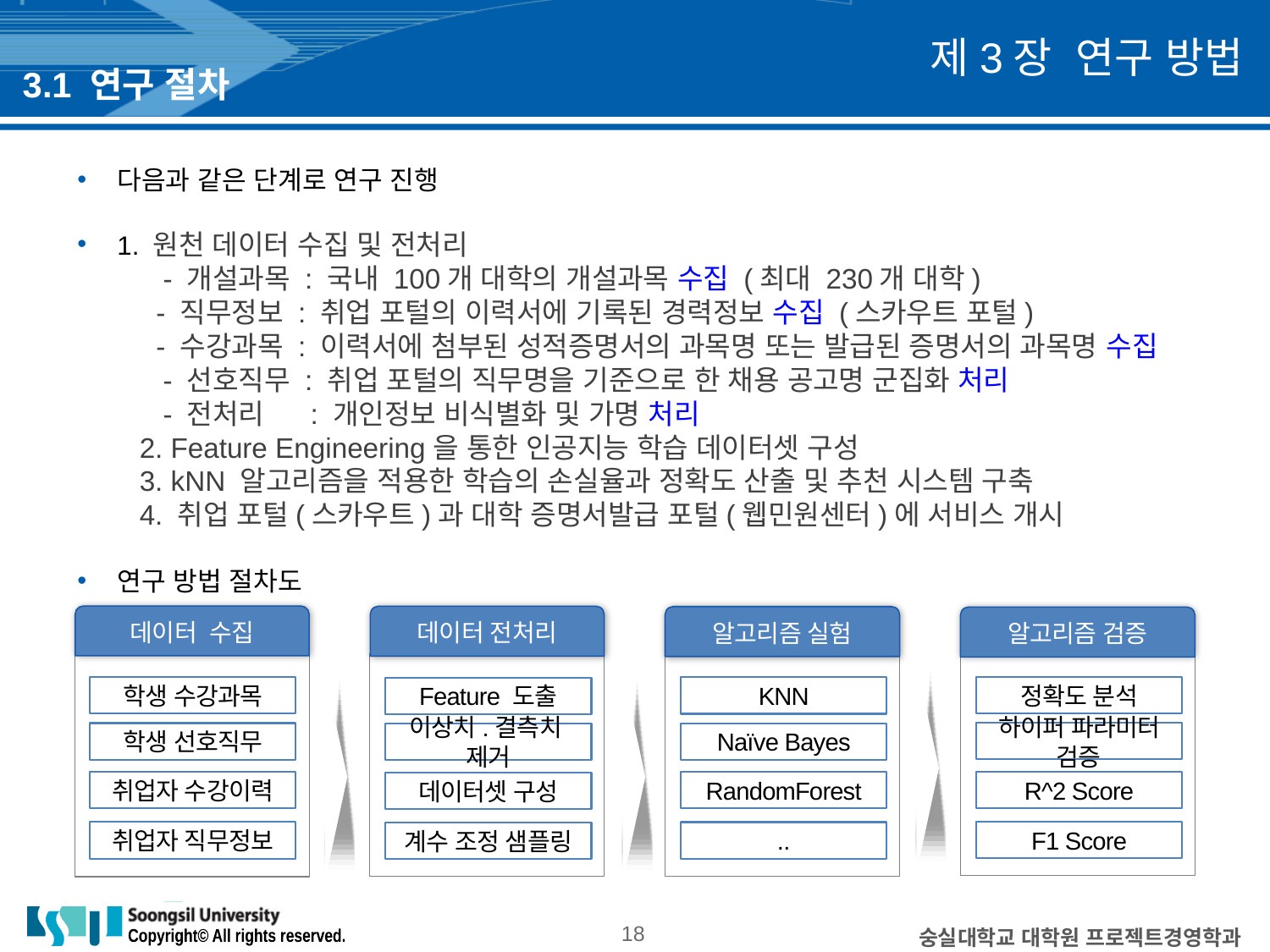

제3장  연구 방법
3.1 연구 절차
다음과 같은 단계로 연구 진행

1. 원천 데이터 수집 및 전처리
     - 개설과목 : 국내 100개 대학의 개설과목 수집 (최대 230개 대학)
     - 직무정보 : 취업 포털의 이력서에 기록된 경력정보 수집 (스카우트 포털)
     - 수강과목 : 이력서에 첨부된 성적증명서의 과목명 또는 발급된 증명서의 과목명 수집
     - 선호직무 : 취업 포털의 직무명을 기준으로 한 채용 공고명 군집화 처리
     - 전처리     : 개인정보 비식별화 및 가명 처리
  2. Feature Engineering을 통한 인공지능 학습 데이터셋 구성
  3. kNN 알고리즘을 적용한 학습의 손실율과 정확도 산출 및 추천 시스템 구축
  4. 취업 포털(스카우트)과 대학 증명서발급 포털(웹민원센터)에 서비스 개시

연구 방법 절차도
데이터  수집

학생 수강과목
학생 선호직무
취업자 수강이력
취업자 직무정보
데이터 전처리

Feature 도출
이상치.결측치  제거
데이터셋 구성
계수 조정 샘플링
알고리즘 실험

KNN
Naïve Bayes
RandomForest
..
알고리즘 검증

정확도 분석
하이퍼 파라미터 검증
R^2 Score
F1 Score